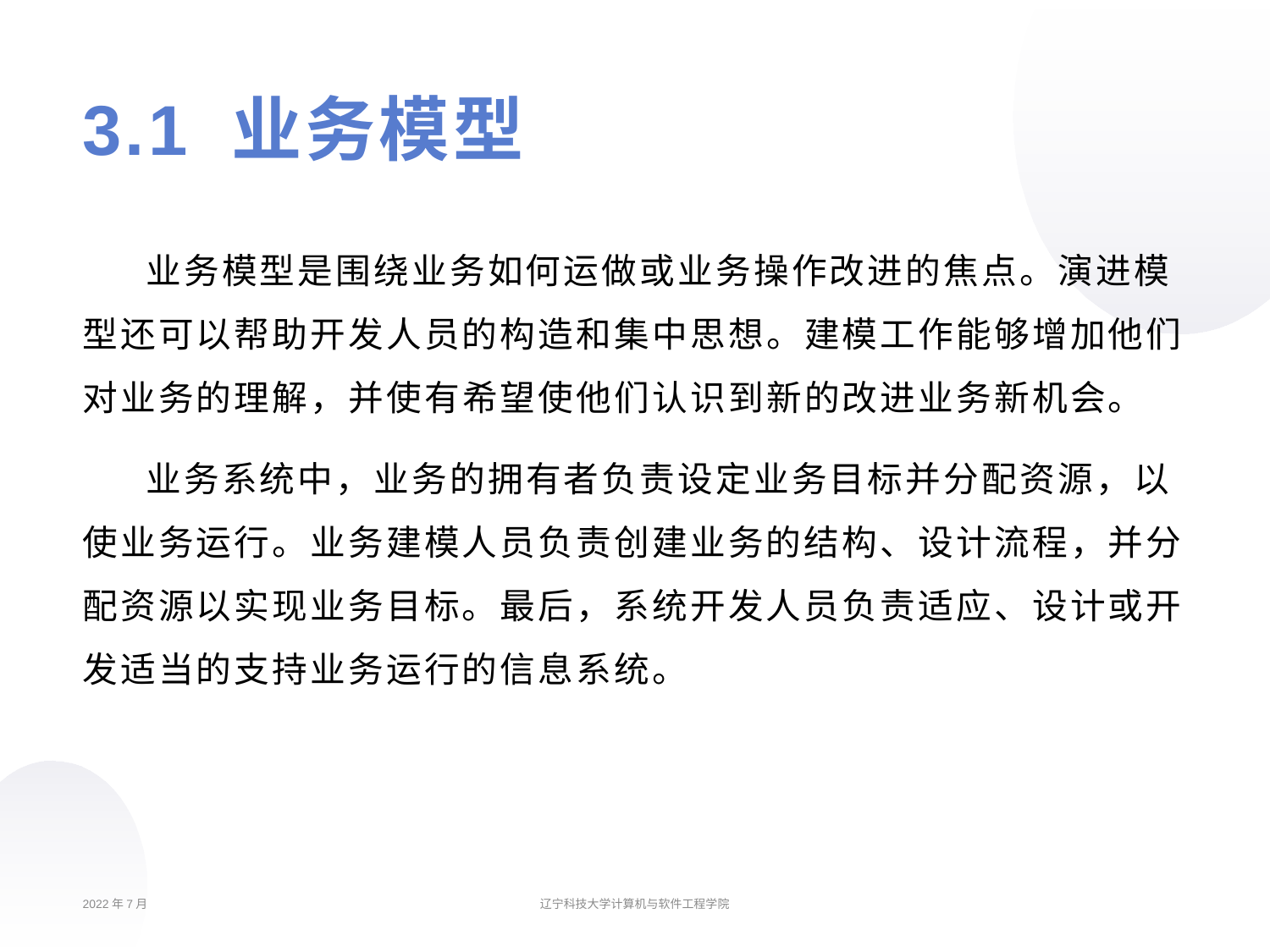

# 3.1 业务模型
业务模型是围绕业务如何运做或业务操作改进的焦点。演进模型还可以帮助开发人员的构造和集中思想。建模工作能够增加他们对业务的理解，并使有希望使他们认识到新的改进业务新机会。
业务系统中，业务的拥有者负责设定业务目标并分配资源，以使业务运行。业务建模人员负责创建业务的结构、设计流程，并分配资源以实现业务目标。最后，系统开发人员负责适应、设计或开发适当的支持业务运行的信息系统。

7
2022年7月
辽宁科技大学计算机与软件工程学院